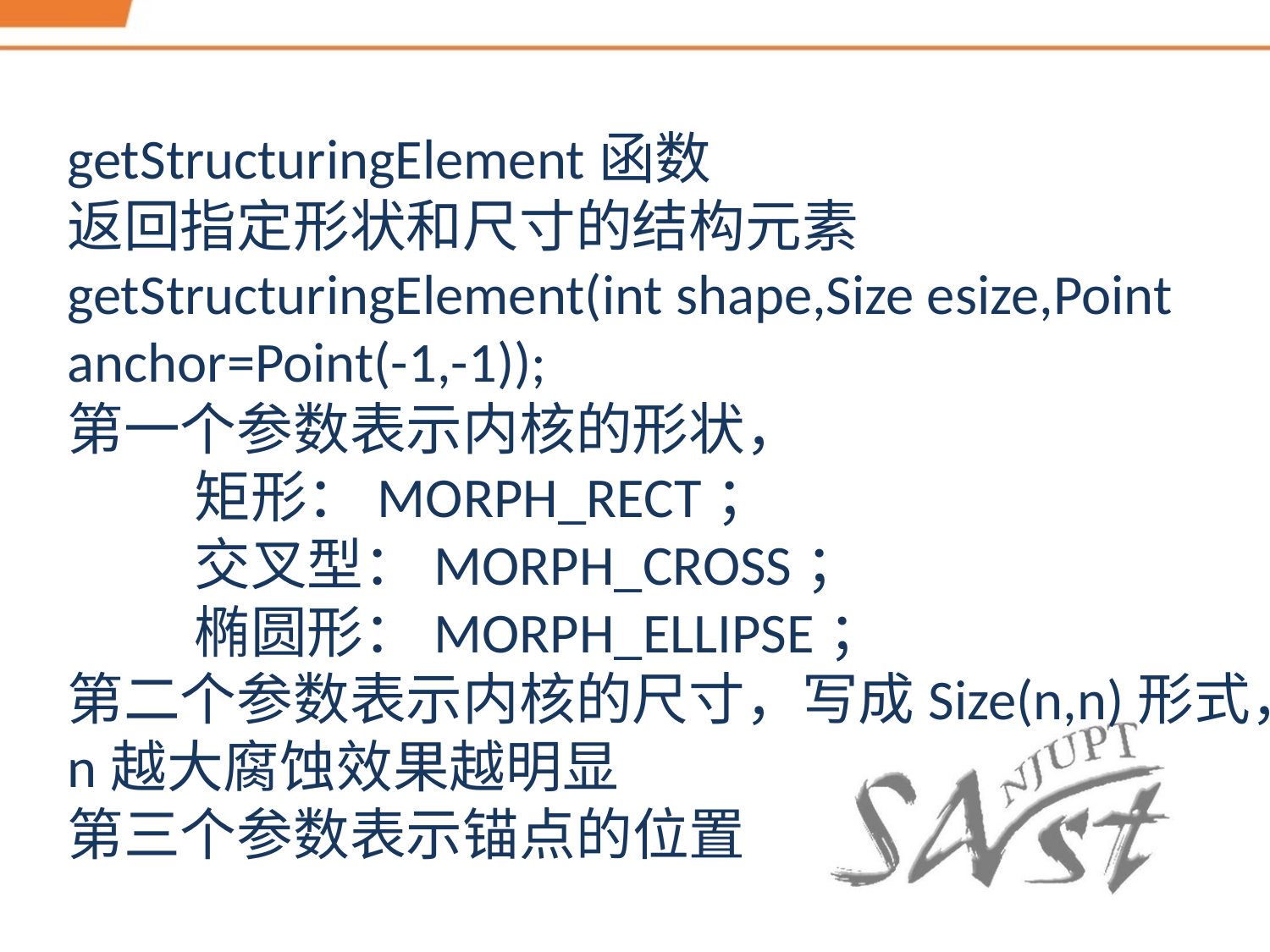

getStructuringElement函数
返回指定形状和尺寸的结构元素
getStructuringElement(int shape,Size esize,Point anchor=Point(-1,-1));
第一个参数表示内核的形状，
矩形：MORPH_RECT；
交叉型：MORPH_CROSS；
椭圆形：MORPH_ELLIPSE；
第二个参数表示内核的尺寸，写成Size(n,n)形式，n越大腐蚀效果越明显
第三个参数表示锚点的位置